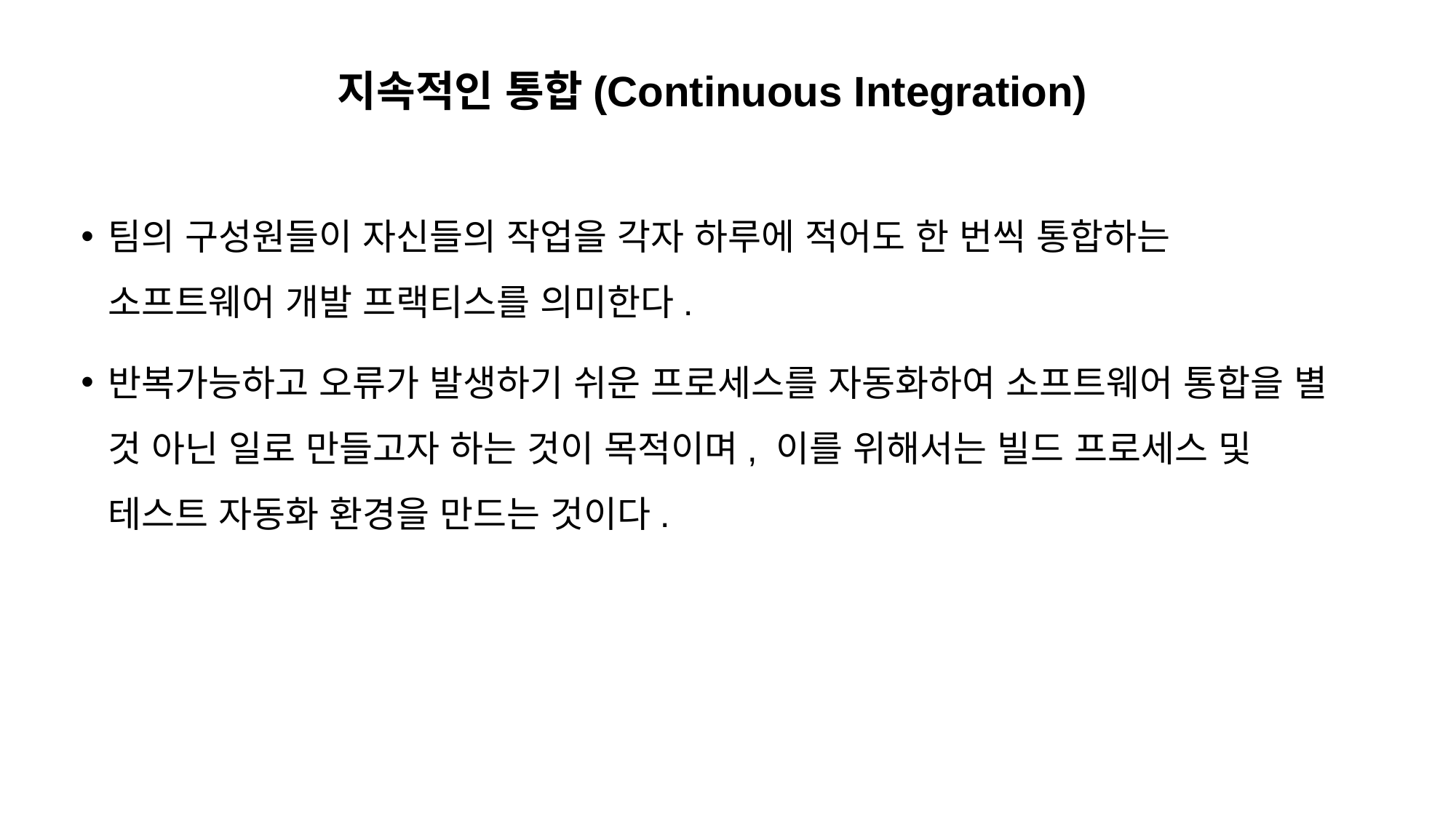

지속적인 통합(Continuous Integration)

팀의 구성원들이 자신들의 작업을 각자 하루에 적어도 한 번씩 통합하는 소프트웨어 개발 프랙티스를 의미한다.
반복가능하고 오류가 발생하기 쉬운 프로세스를 자동화하여 소프트웨어 통합을 별 것 아닌 일로 만들고자 하는 것이 목적이며, 이를 위해서는 빌드 프로세스 및 테스트 자동화 환경을 만드는 것이다.